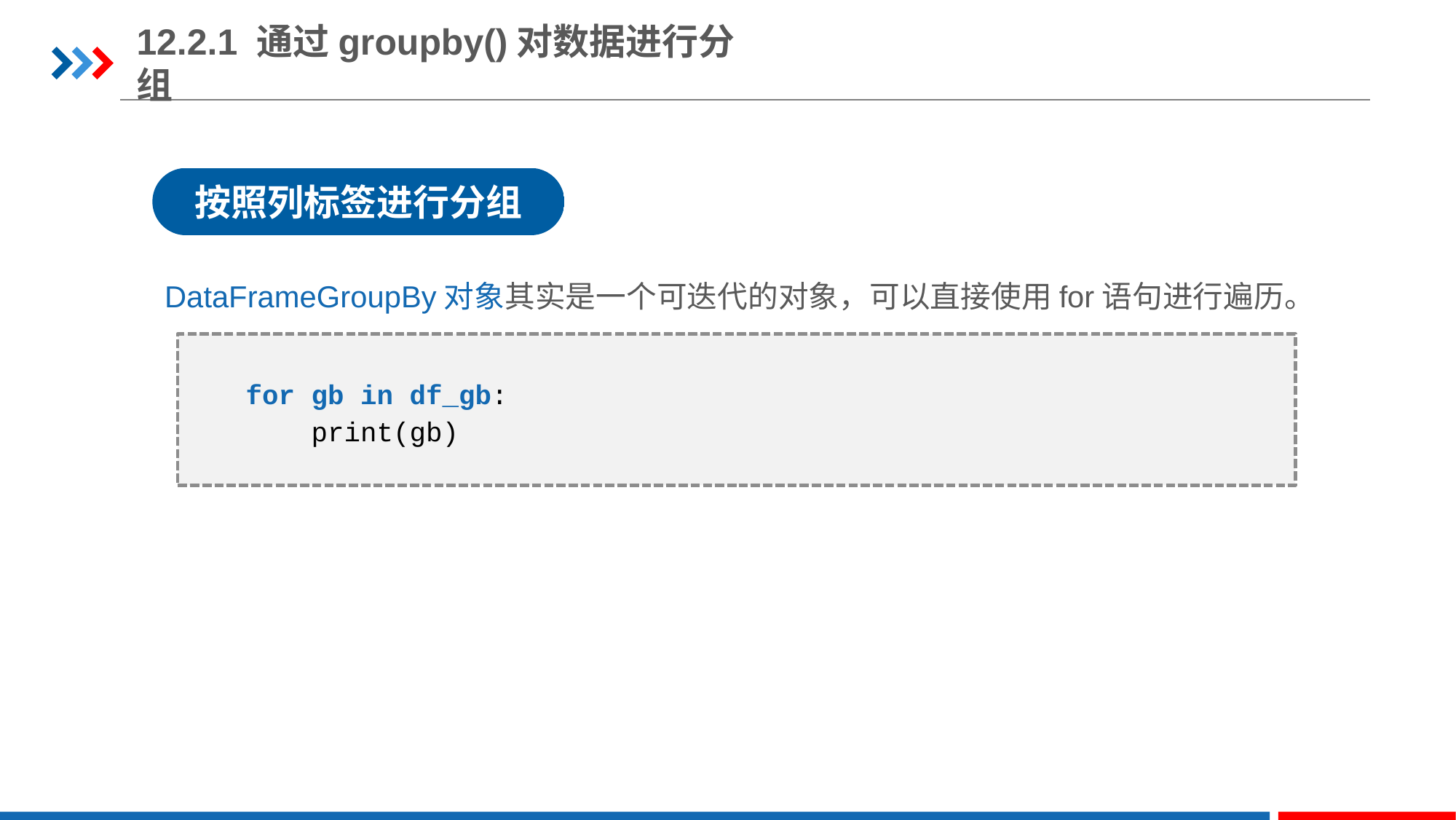

12.2.1 通过groupby()对数据进行分组
按照列标签进行分组
DataFrameGroupBy对象其实是一个可迭代的对象，可以直接使用for语句进行遍历。

for gb in df_gb:
    print(gb)